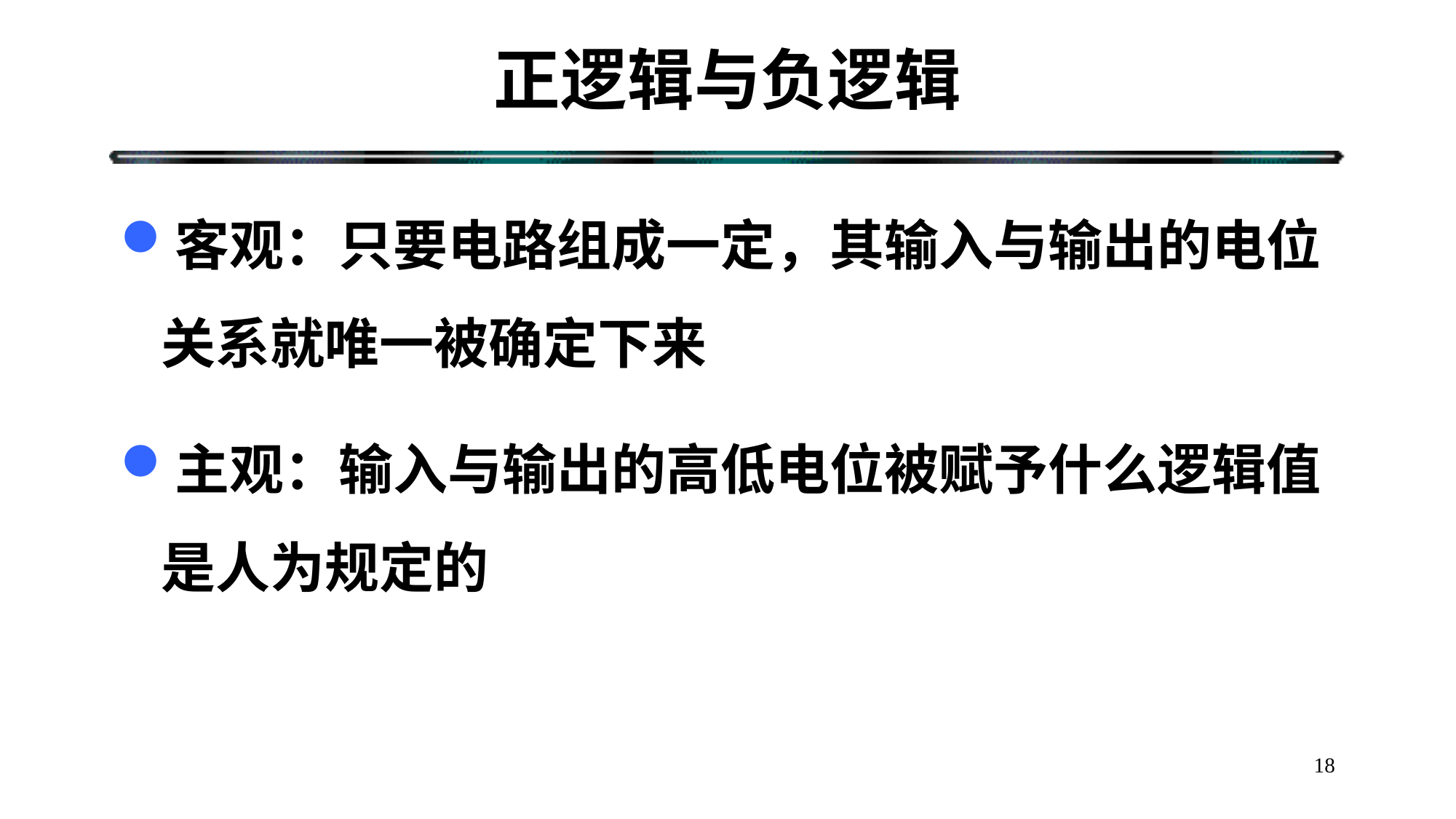

# 正逻辑与负逻辑
客观：只要电路组成一定，其输入与输出的电位关系就唯一被确定下来
主观：输入与输出的高低电位被赋予什么逻辑值是人为规定的
18